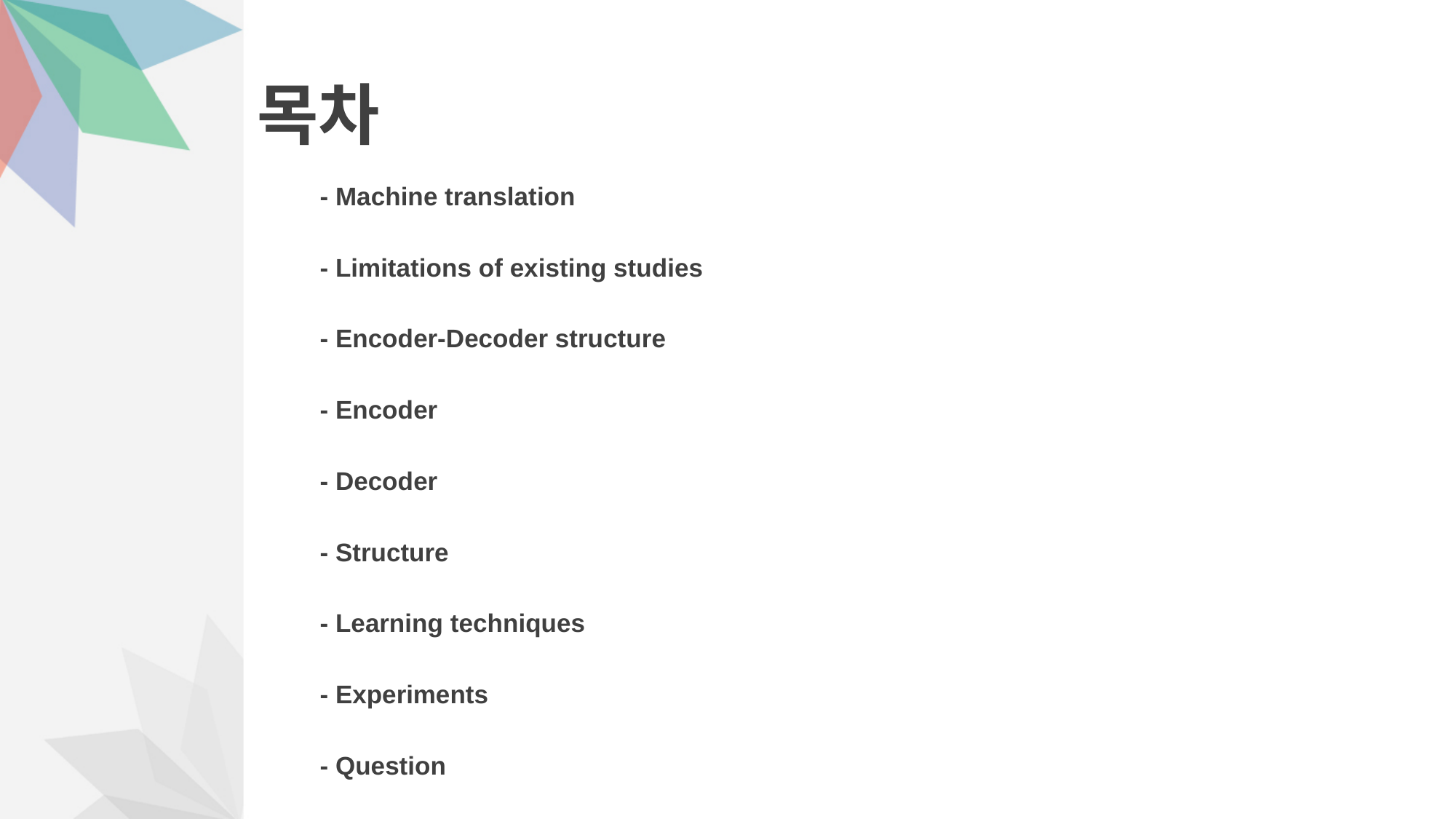

# 목차

- Machine translation

- Limitations of existing studies

- Encoder-Decoder structure

- Encoder

- Decoder

- Structure

- Learning techniques

- Experiments

- Question